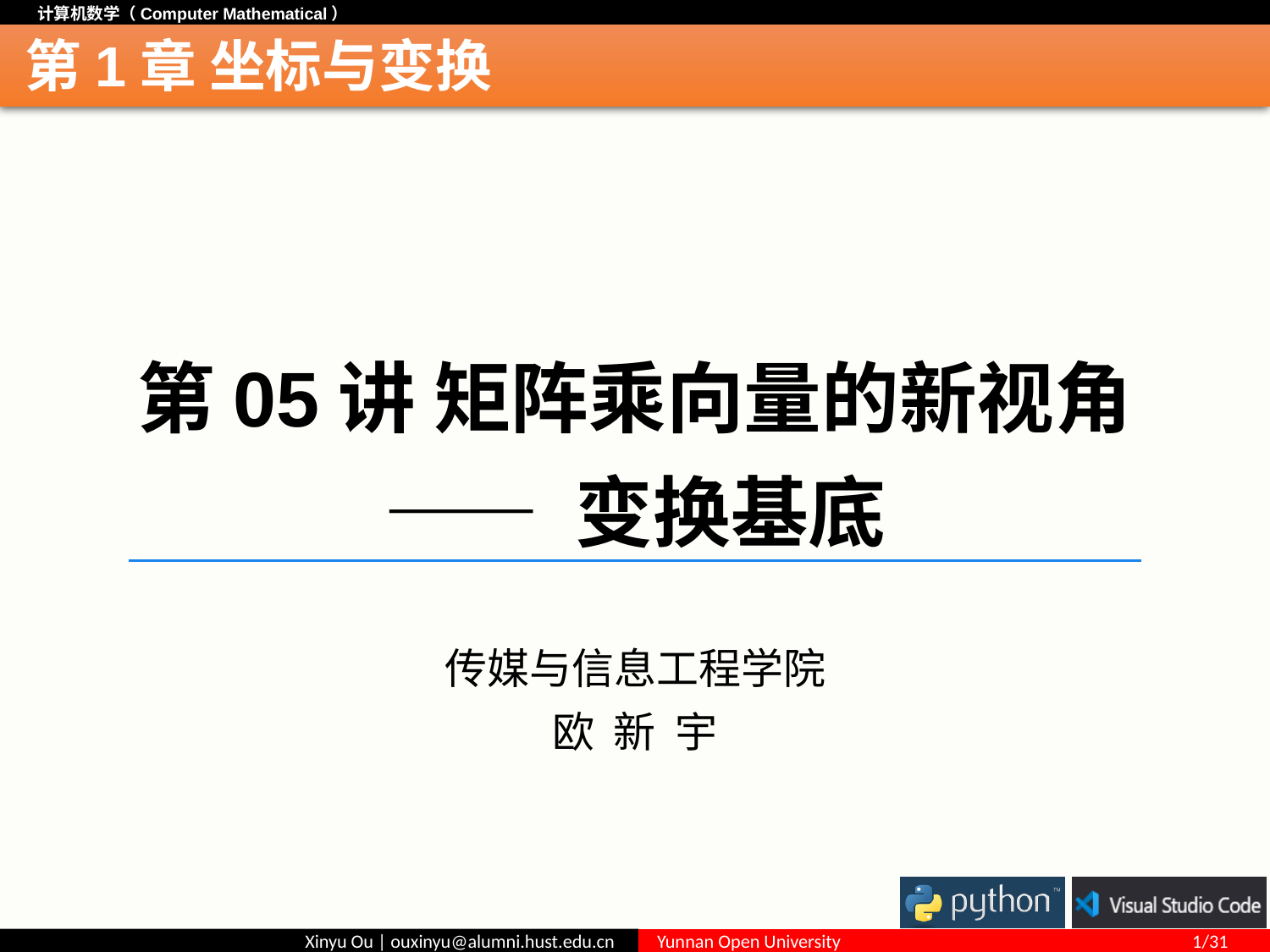

# 第1章 坐标与变换
第05讲 矩阵乘向量的新视角
—— 变换基底